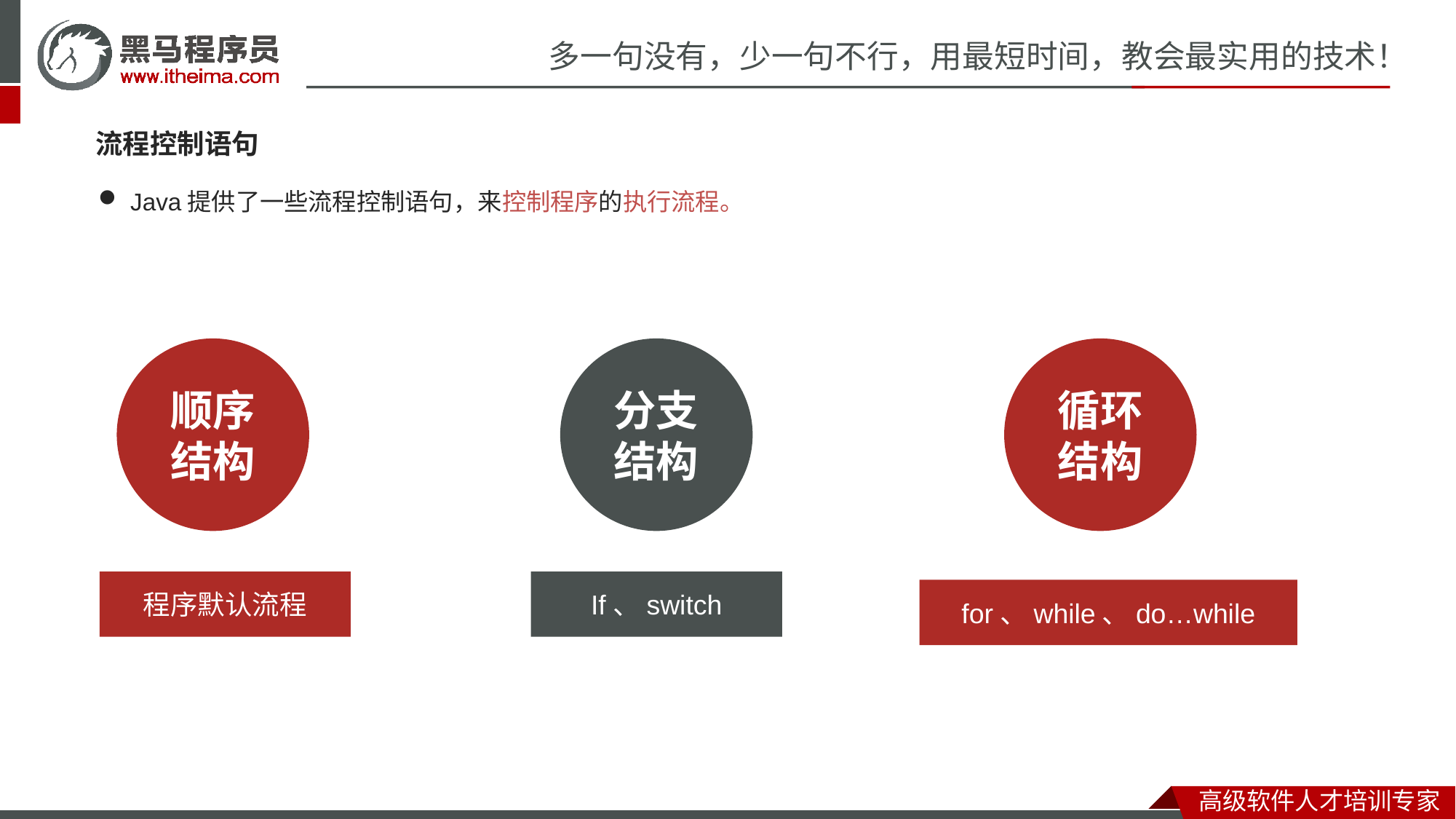

流程控制语句
Java提供了一些流程控制语句，来控制程序的执行流程。
顺序结构
分支结构
循环结构
程序默认流程
If、switch
for、while、do…while